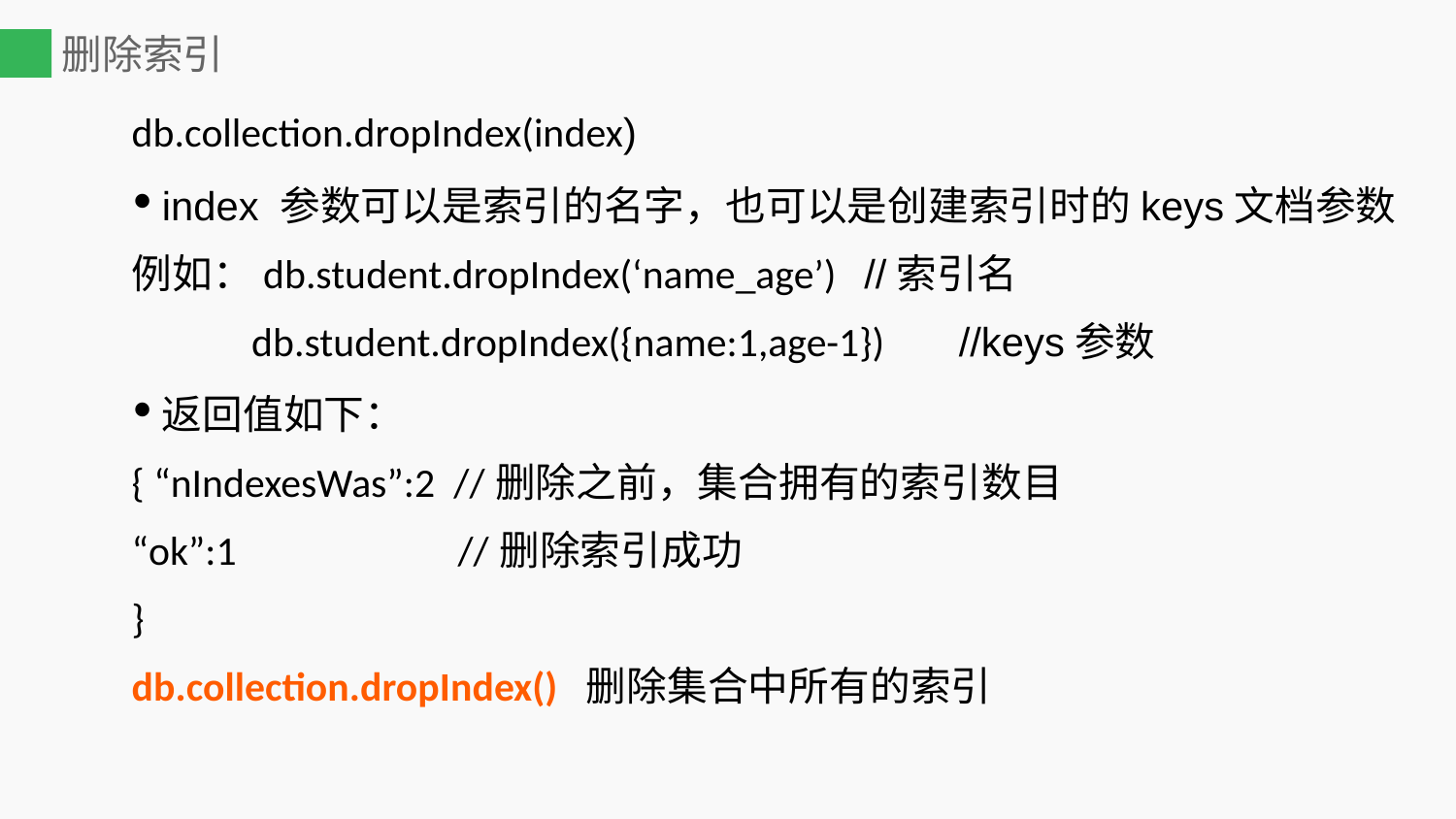

# 删除索引
db.collection.dropIndex(index)
index 参数可以是索引的名字，也可以是创建索引时的keys文档参数
例如：db.student.dropIndex(‘name_age’)   //索引名
             db.student.dropIndex({name:1,age-1})        //keys参数
返回值如下：
{ “nIndexesWas”:2  //删除之前，集合拥有的索引数目
“ok”:1                        //删除索引成功
}
db.collection.dropIndex()  删除集合中所有的索引